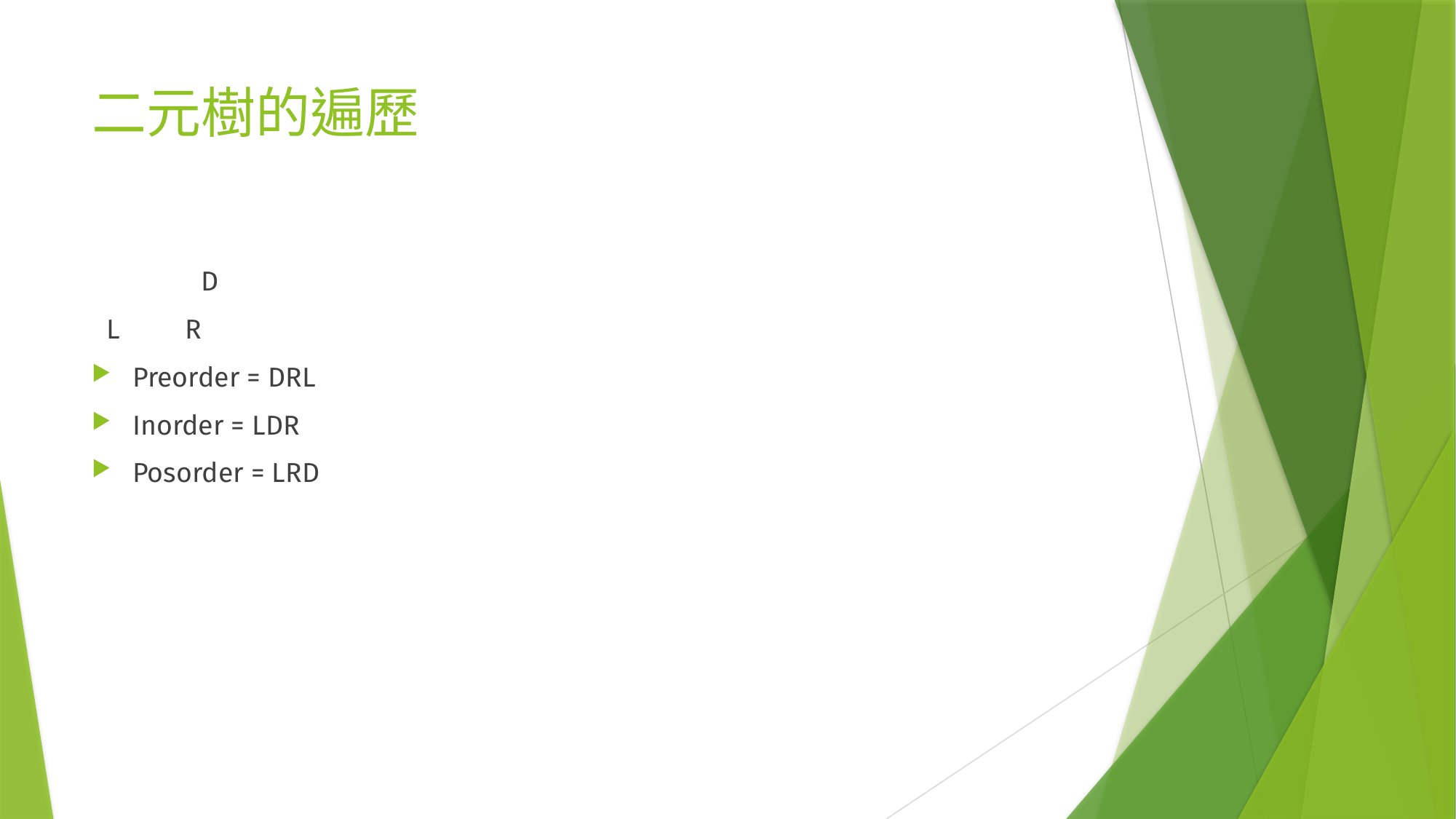

# 二元樹的遍歷
	D
  L         R
Preorder = DRL
Inorder = LDR
Posorder = LRD